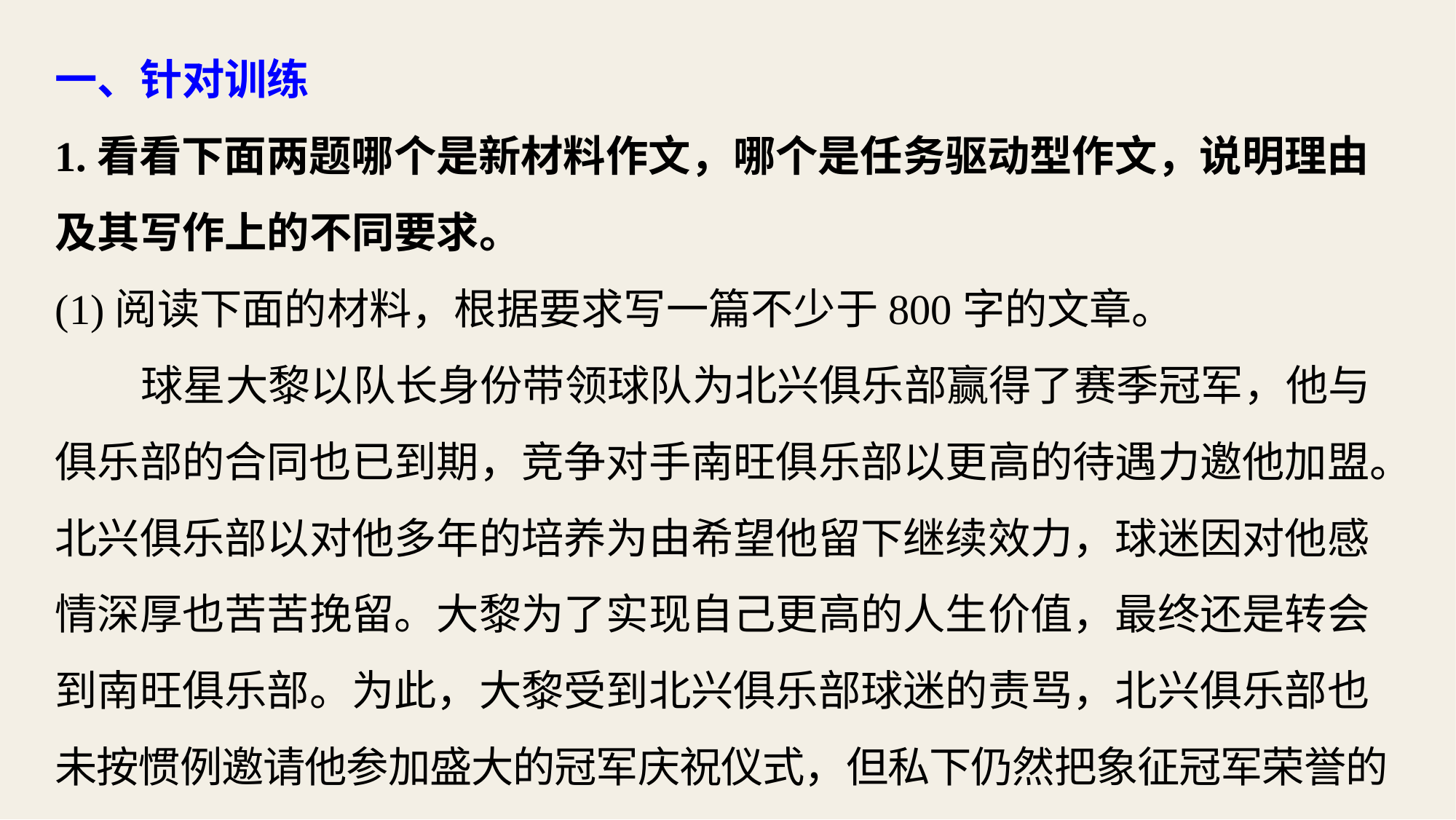

一、针对训练
1.看看下面两题哪个是新材料作文，哪个是任务驱动型作文，说明理由及其写作上的不同要求。
(1)阅读下面的材料，根据要求写一篇不少于800字的文章。
球星大黎以队长身份带领球队为北兴俱乐部赢得了赛季冠军，他与俱乐部的合同也已到期，竞争对手南旺俱乐部以更高的待遇力邀他加盟。北兴俱乐部以对他多年的培养为由希望他留下继续效力，球迷因对他感情深厚也苦苦挽留。大黎为了实现自己更高的人生价值，最终还是转会到南旺俱乐部。为此，大黎受到北兴俱乐部球迷的责骂，北兴俱乐部也未按惯例邀请他参加盛大的冠军庆祝仪式，但私下仍然把象征冠军荣誉的